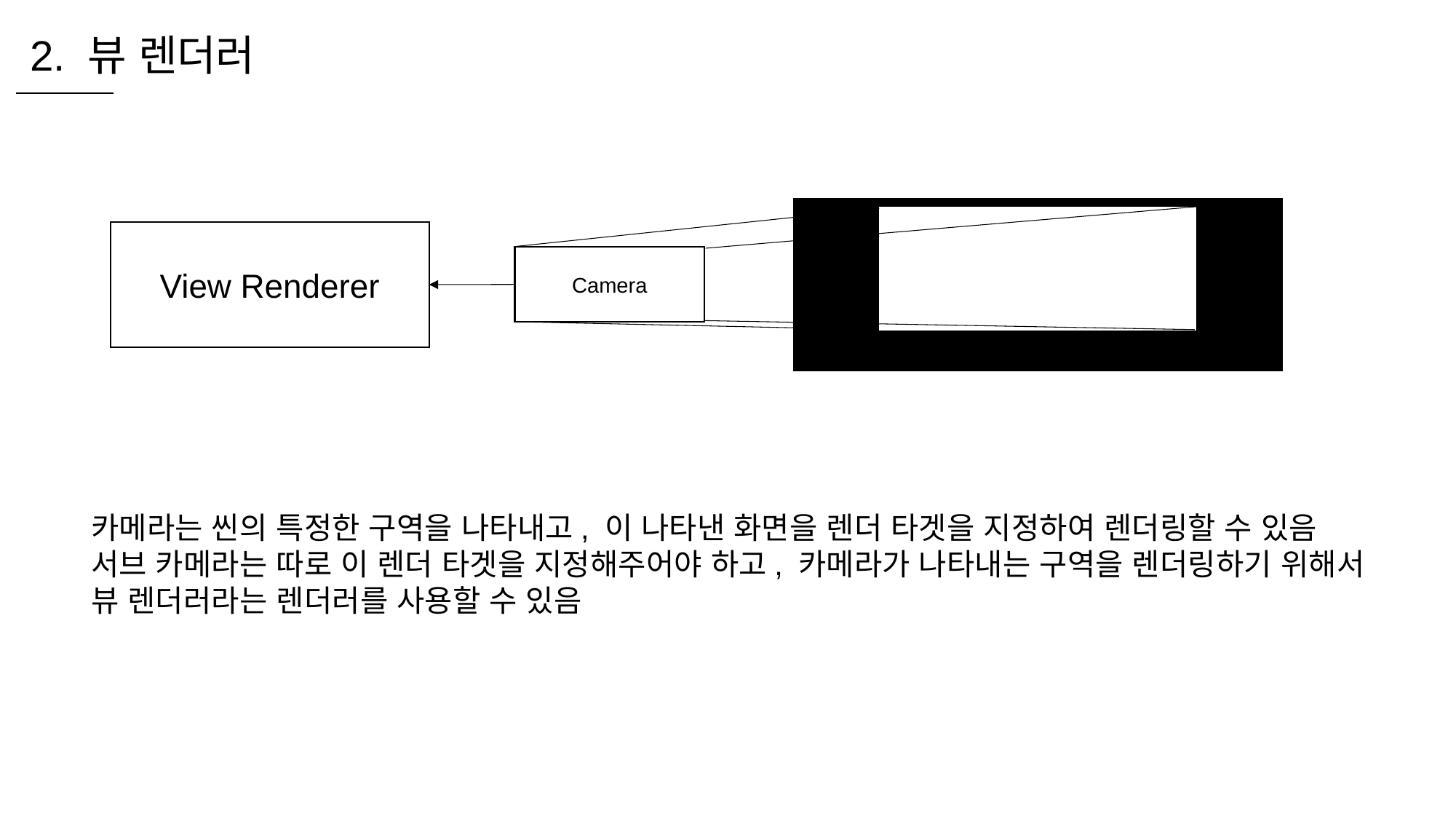

2. 뷰 렌더러

View Renderer
Camera
카메라는 씬의 특정한 구역을 나타내고, 이 나타낸 화면을 렌더 타겟을 지정하여 렌더링할 수 있음
서브 카메라는 따로 이 렌더 타겟을 지정해주어야 하고, 카메라가 나타내는 구역을 렌더링하기 위해서
뷰 렌더러라는 렌더러를 사용할 수 있음